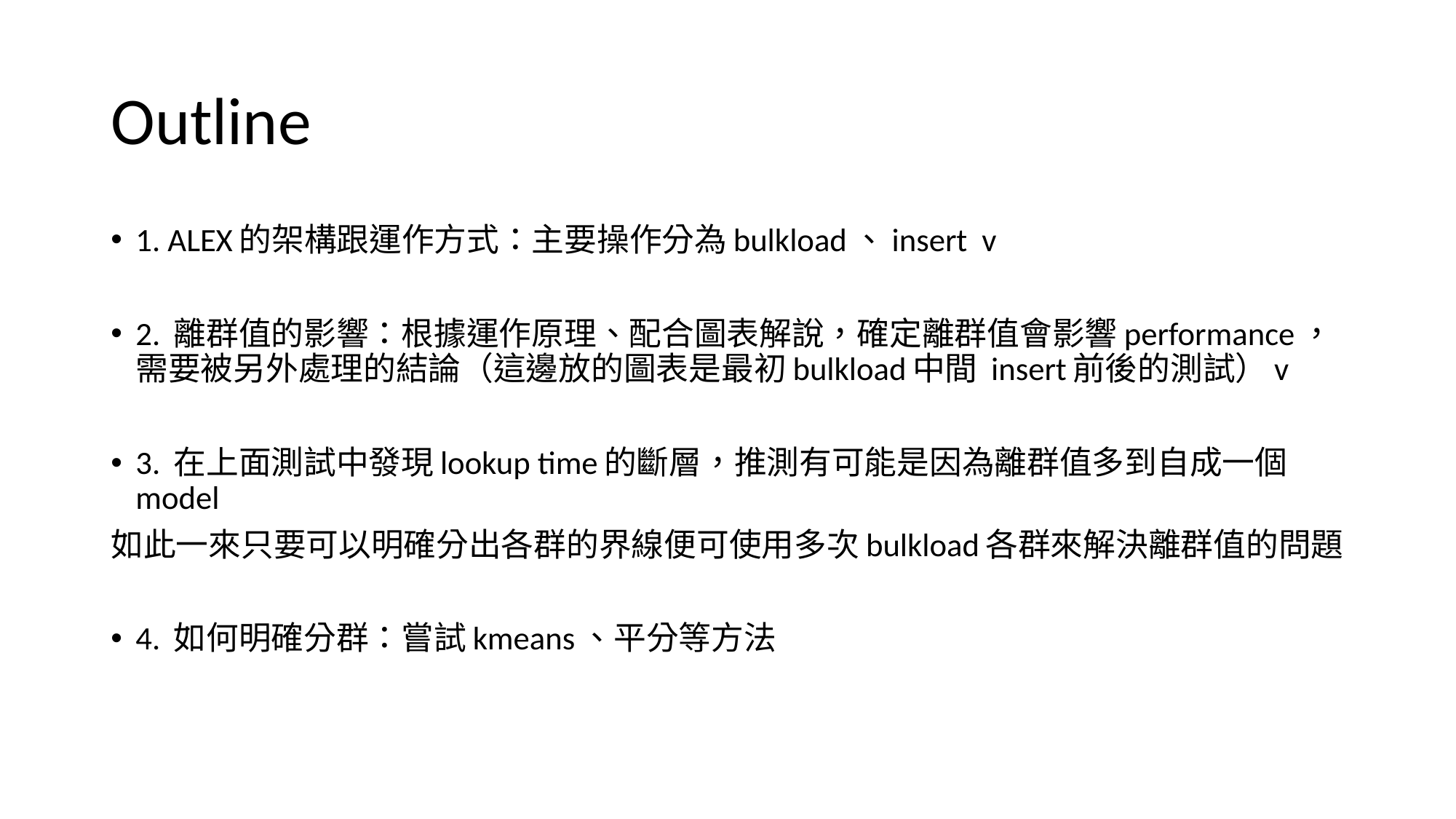

# Outline
1. ALEX的架構跟運作方式：主要操作分為bulkload、insert  v

2. 離群值的影響：根據運作原理、配合圖表解說，確定離群值會影響performance，需要被另外處理的結論（這邊放的圖表是最初bulkload中間 insert前後的測試）v

3. 在上面測試中發現lookup time的斷層，推測有可能是因為離群值多到自成一個model
如此一來只要可以明確分出各群的界線便可使用多次bulkload各群來解決離群值的問題

4. 如何明確分群：嘗試kmeans、平分等方法